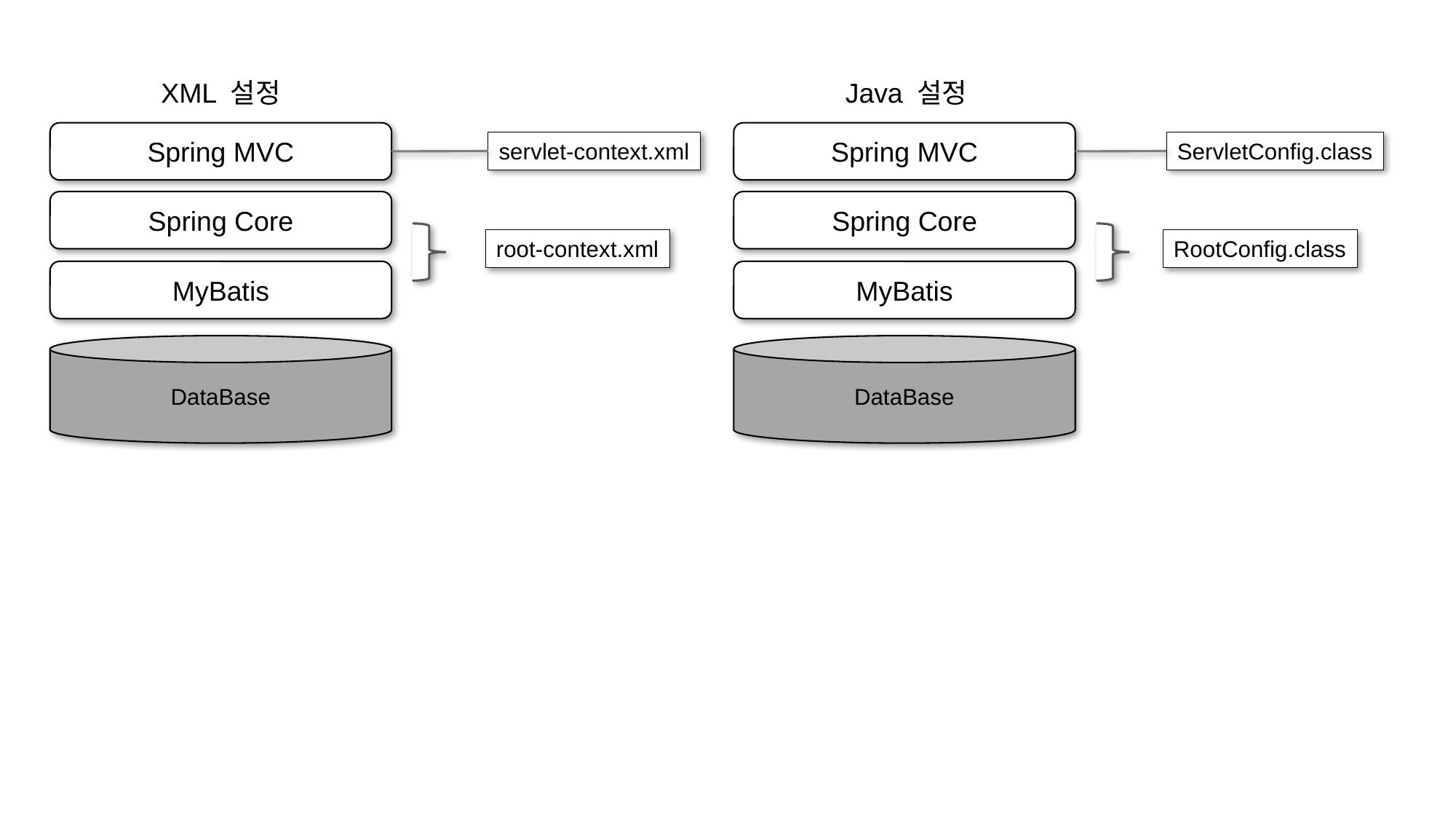

XML 설정
Spring MVC
servlet-context.xml
Spring Core

root-context.xml
MyBatis
DataBase
Java 설정
Spring MVC
ServletConfig.class
Spring Core

RootConfig.class
MyBatis
DataBase